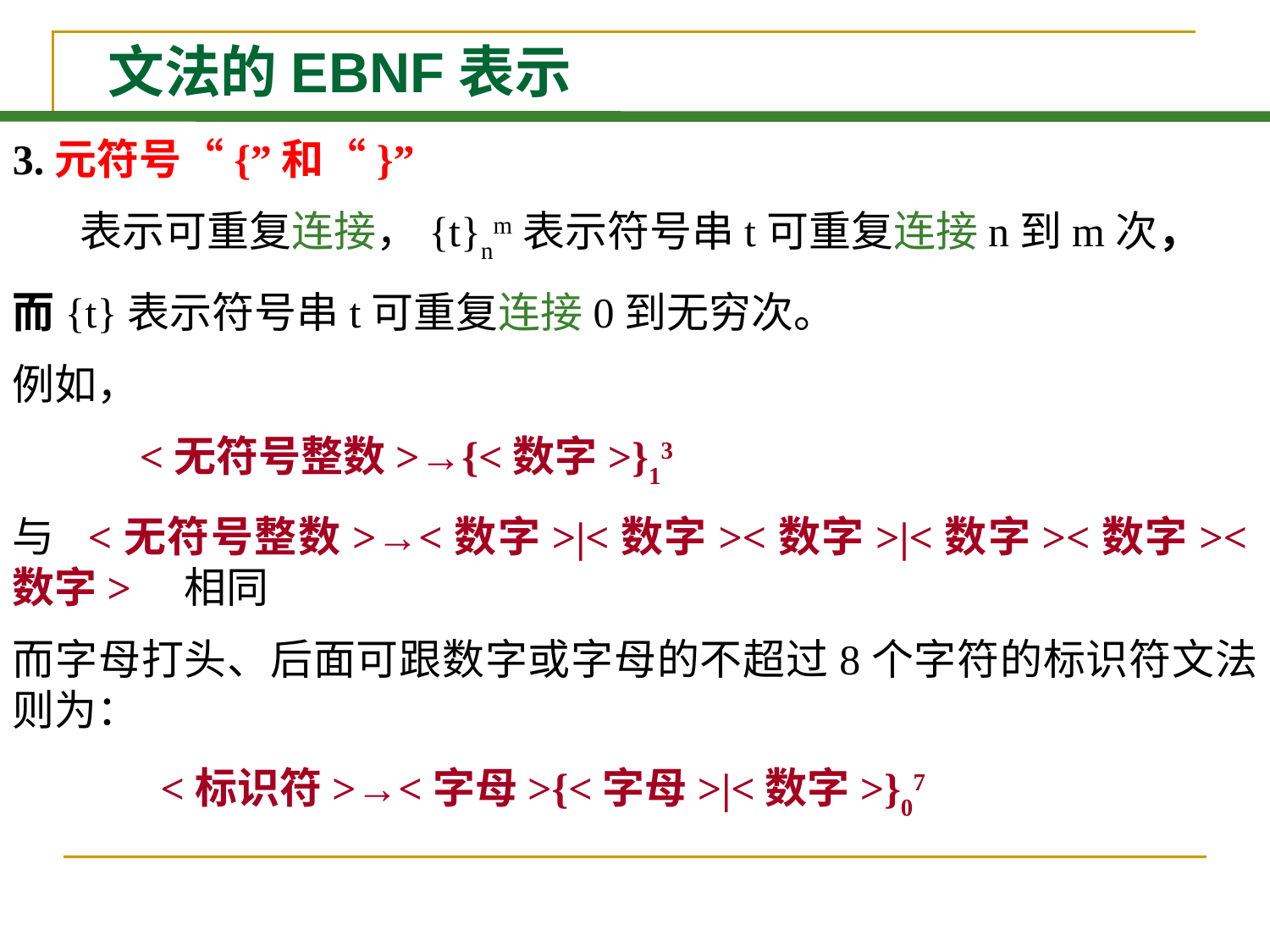

# 文法的EBNF表示

3.元符号“{”和“}”
      表示可重复连接，{t}nm表示符号串t可重复连接n到m次，
而{t}表示符号串t可重复连接0到无穷次。
例如，
            <无符号整数>→{<数字>}13
与  <无符号整数>→<数字>|<数字><数字>|<数字><数字><数字>    相同
而字母打头、后面可跟数字或字母的不超过8个字符的标识符文法则为：
              <标识符>→<字母>{<字母>|<数字>}07
17